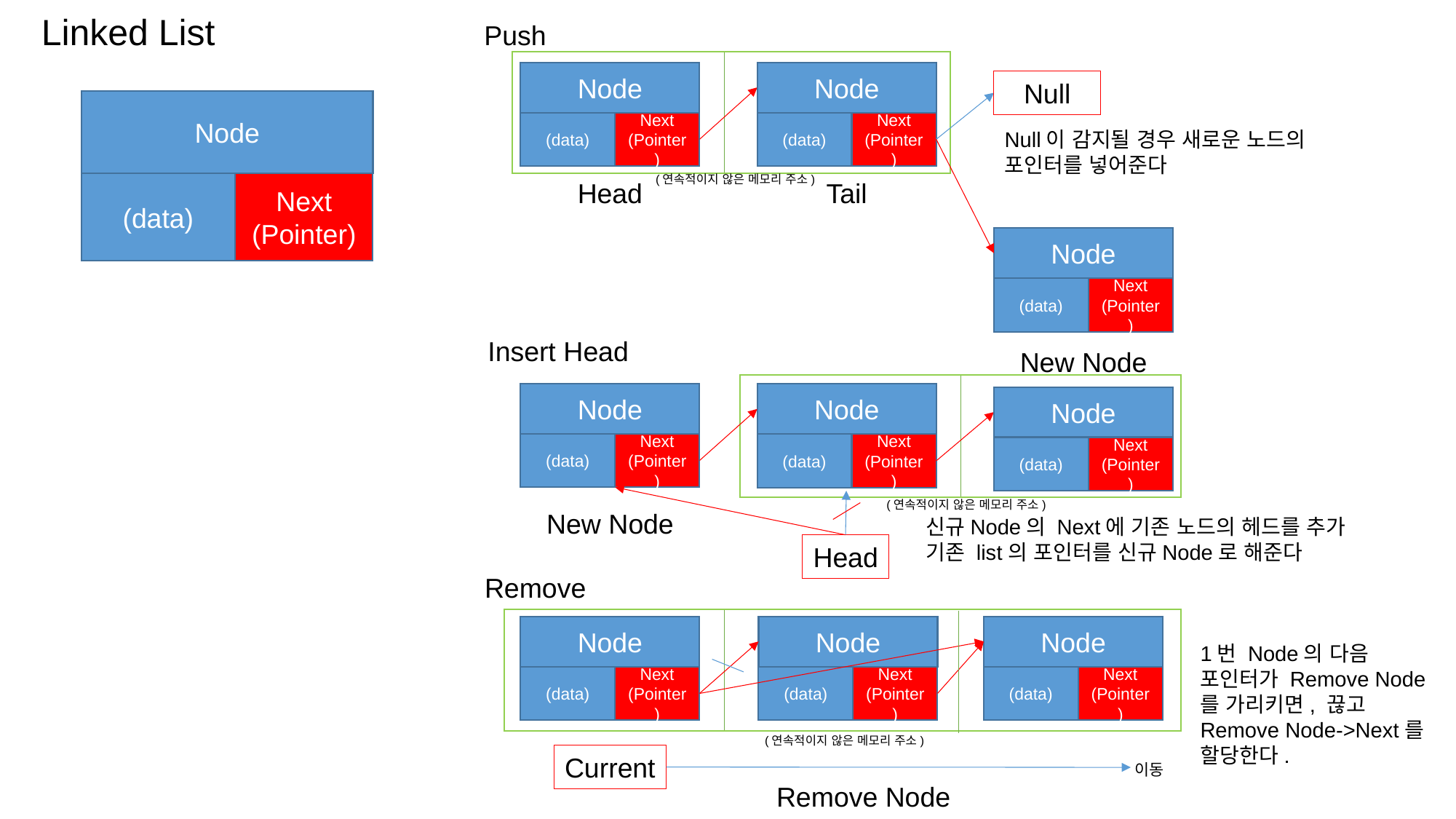

Linked List
Push

Node
(data)
Next
(Pointer)
Node
(data)
Next
(Pointer)
Null
Node
Null이 감지될 경우 새로운 노드의 포인터를 넣어준다
(연속적이지 않은 메모리 주소)
Head
Tail
(data)
Next
(Pointer)
Node
(data)
Next
(Pointer)
Insert Head
New Node

Node
(data)
Next
(Pointer)
Node
(data)
Next
(Pointer)
Node
(data)
Next
(Pointer)
(연속적이지 않은 메모리 주소)
New Node
신규Node의 Next에 기존 노드의 헤드를 추가
기존 list의 포인터를 신규Node로 해준다
Head
Remove

Node
(data)
Next
(Pointer)
Node
(data)
Next
(Pointer)
Node
(data)
Next
(Pointer)
1번 Node의 다음 포인터가 Remove Node를 가리키면, 끊고 Remove Node->Next를 할당한다.
(연속적이지 않은 메모리 주소)
Current
이동
Remove Node